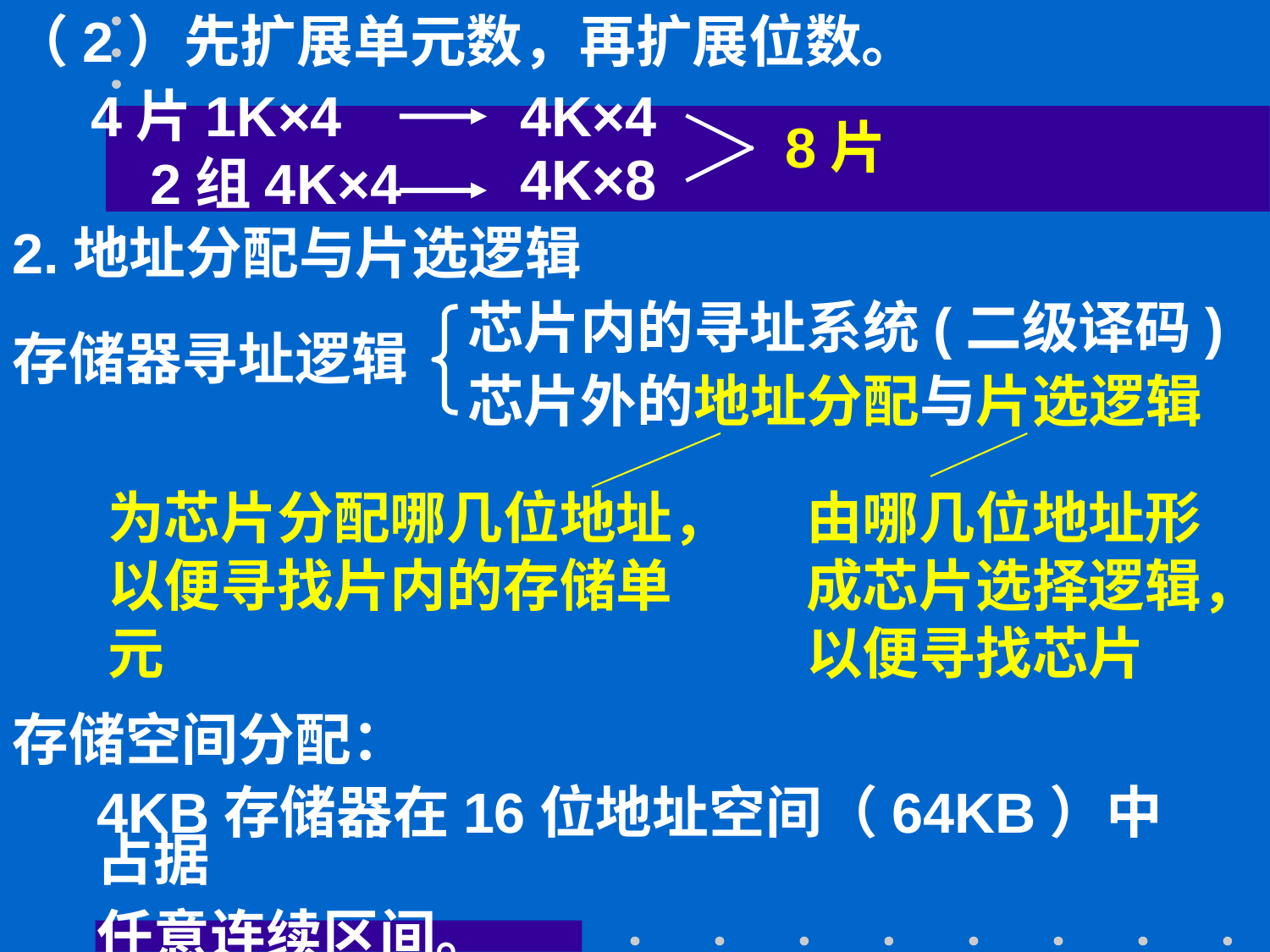

（2）先扩展单元数，再扩展位数。
     4片1K×4
4K×4
8片

4K×8
2组4K×4

2.地址分配与片选逻辑
芯片内的寻址系统(二级译码)

存储器寻址逻辑
芯片外的地址分配与片选逻辑

为芯片分配哪几位地址，以便寻找片内的存储单元
由哪几位地址形成芯片选择逻辑，以便寻找芯片
存储空间分配：
4KB存储器在16位地址空间（64KB）中占据
任意连续区间。